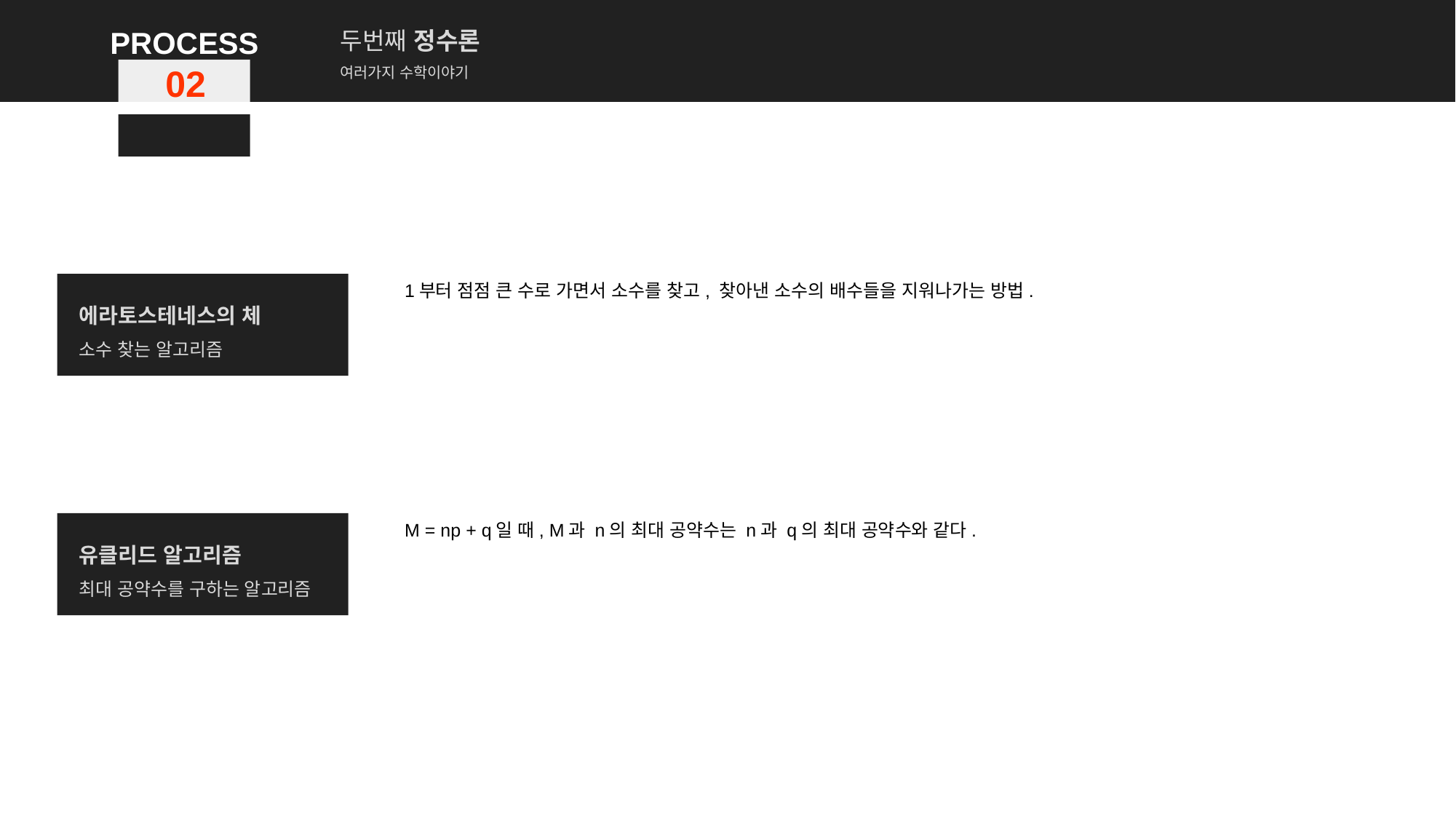

PROCESS
두번째 정수론
여러가지 수학이야기
02

에라토스테네스의 체
소수 찾는 알고리즘
1부터 점점 큰 수로 가면서 소수를 찾고, 찾아낸 소수의 배수들을 지워나가는 방법.
유클리드 알고리즘
최대 공약수를 구하는 알고리즘
M = np + q일 때, M과 n의 최대 공약수는 n과 q의 최대 공약수와 같다.